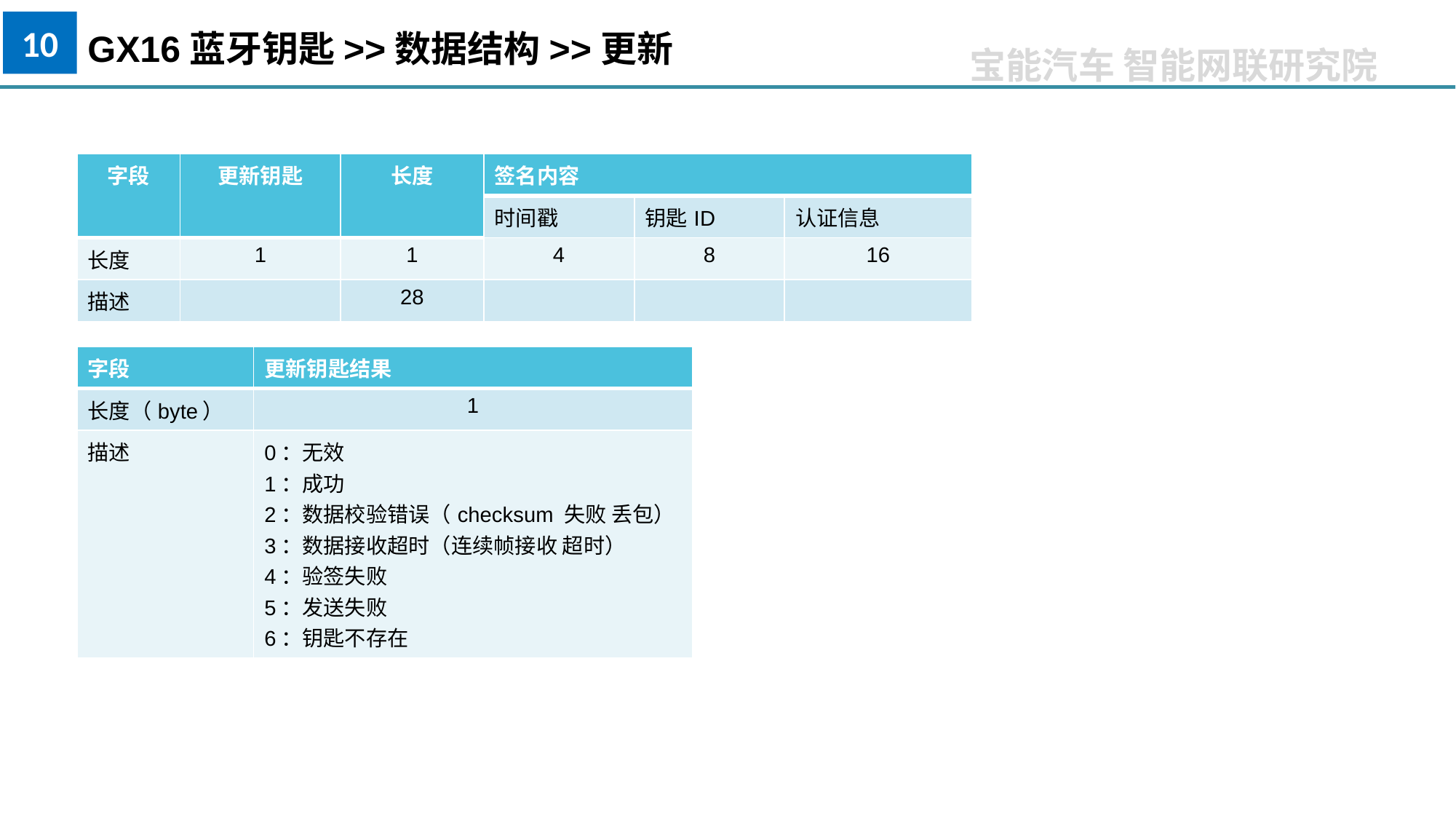

10
GX16蓝牙钥匙>>数据结构>>更新
| 字段 | 更新钥匙 | 长度 | 签名内容 |  |  |
| --- | --- | --- | --- | --- | --- |
|  |  |  | 时间戳 | 钥匙ID | 认证信息 |
| 长度 | 1 | 1 | 4 | 8 | 16 |
| 描述 |  | 28 |  |  |  |
| 字段 | 更新钥匙结果 |
| --- | --- |
| 长度（byte） | 1 |
| 描述 | 0：无效 1：成功 2：数据校验错误（checksum 失败 丢包） 3：数据接收超时（连续帧接收 超时） 4：验签失败 5：发送失败 6：钥匙不存在 |